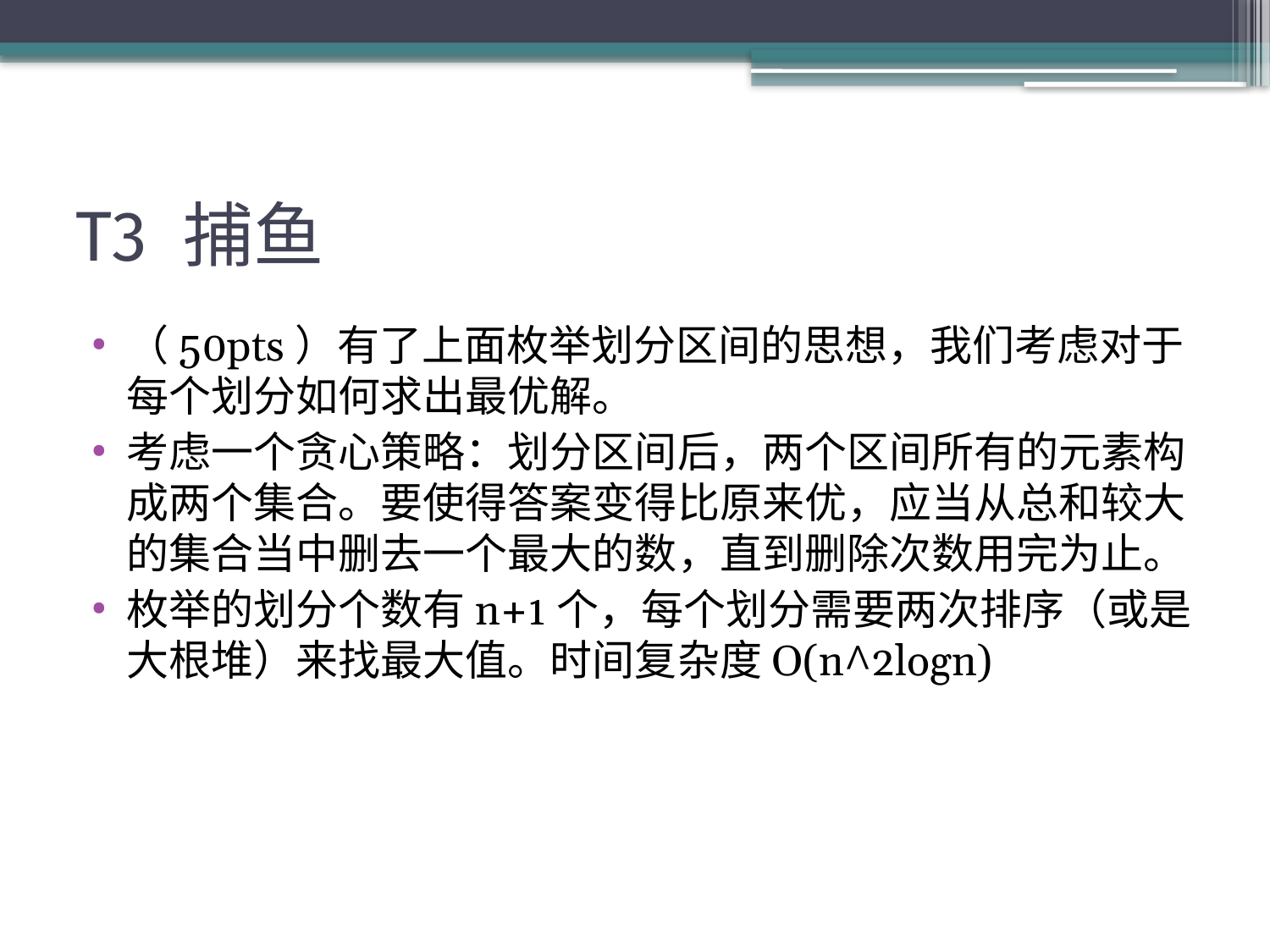

# T3 捕鱼
（50pts）有了上面枚举划分区间的思想，我们考虑对于每个划分如何求出最优解。
考虑一个贪心策略：划分区间后，两个区间所有的元素构成两个集合。要使得答案变得比原来优，应当从总和较大的集合当中删去一个最大的数，直到删除次数用完为止。
枚举的划分个数有n+1个，每个划分需要两次排序（或是大根堆）来找最大值。时间复杂度O(n^2logn)